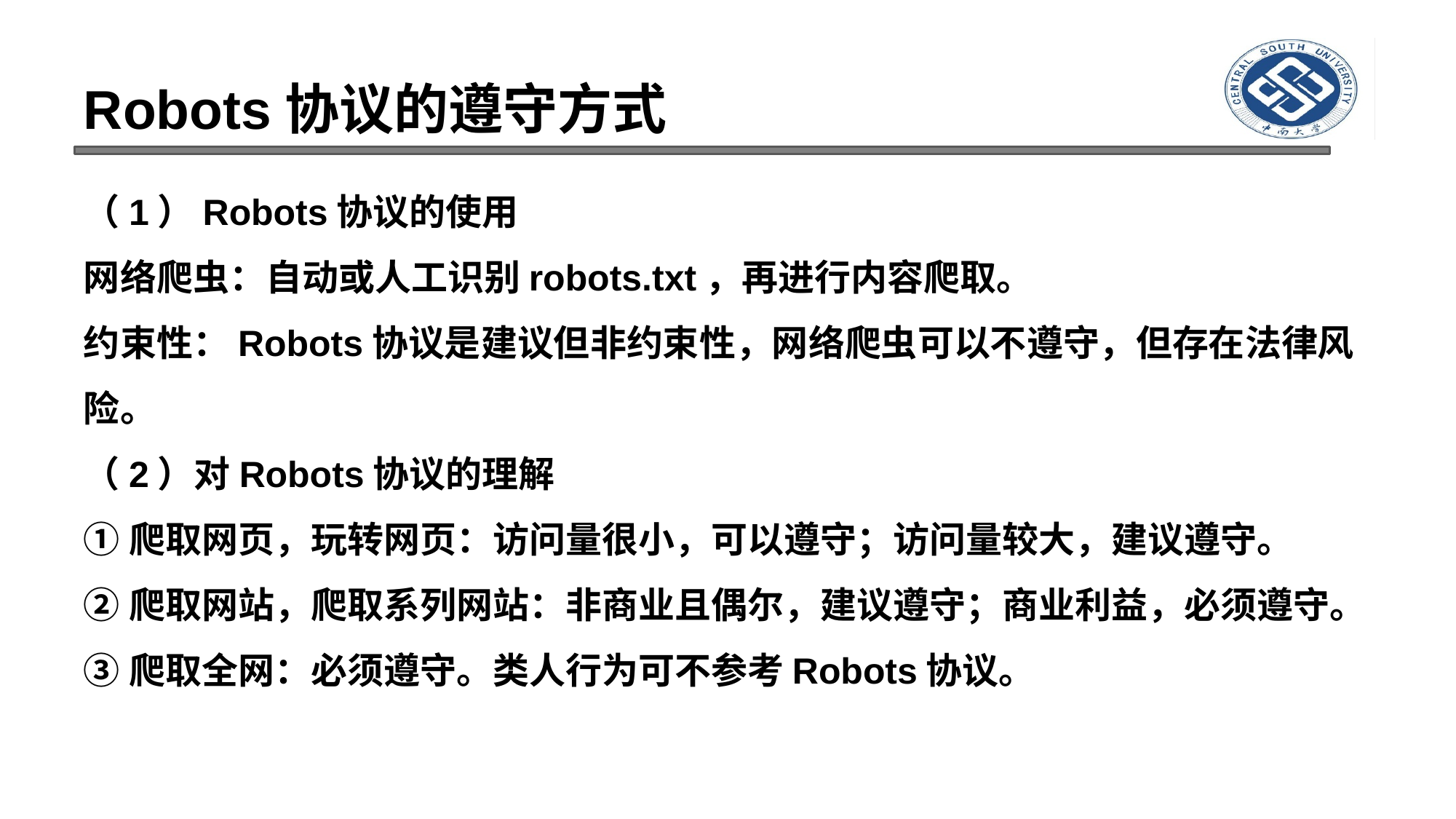

# Robots协议的遵守方式
（1）Robots协议的使用
网络爬虫：自动或人工识别robots.txt，再进行内容爬取。
约束性：Robots协议是建议但非约束性，网络爬虫可以不遵守，但存在法律风险。
（2）对Robots协议的理解
①爬取网页，玩转网页：访问量很小，可以遵守；访问量较大，建议遵守。
②爬取网站，爬取系列网站：非商业且偶尔，建议遵守；商业利益，必须遵守。
③爬取全网：必须遵守。类人行为可不参考Robots协议。